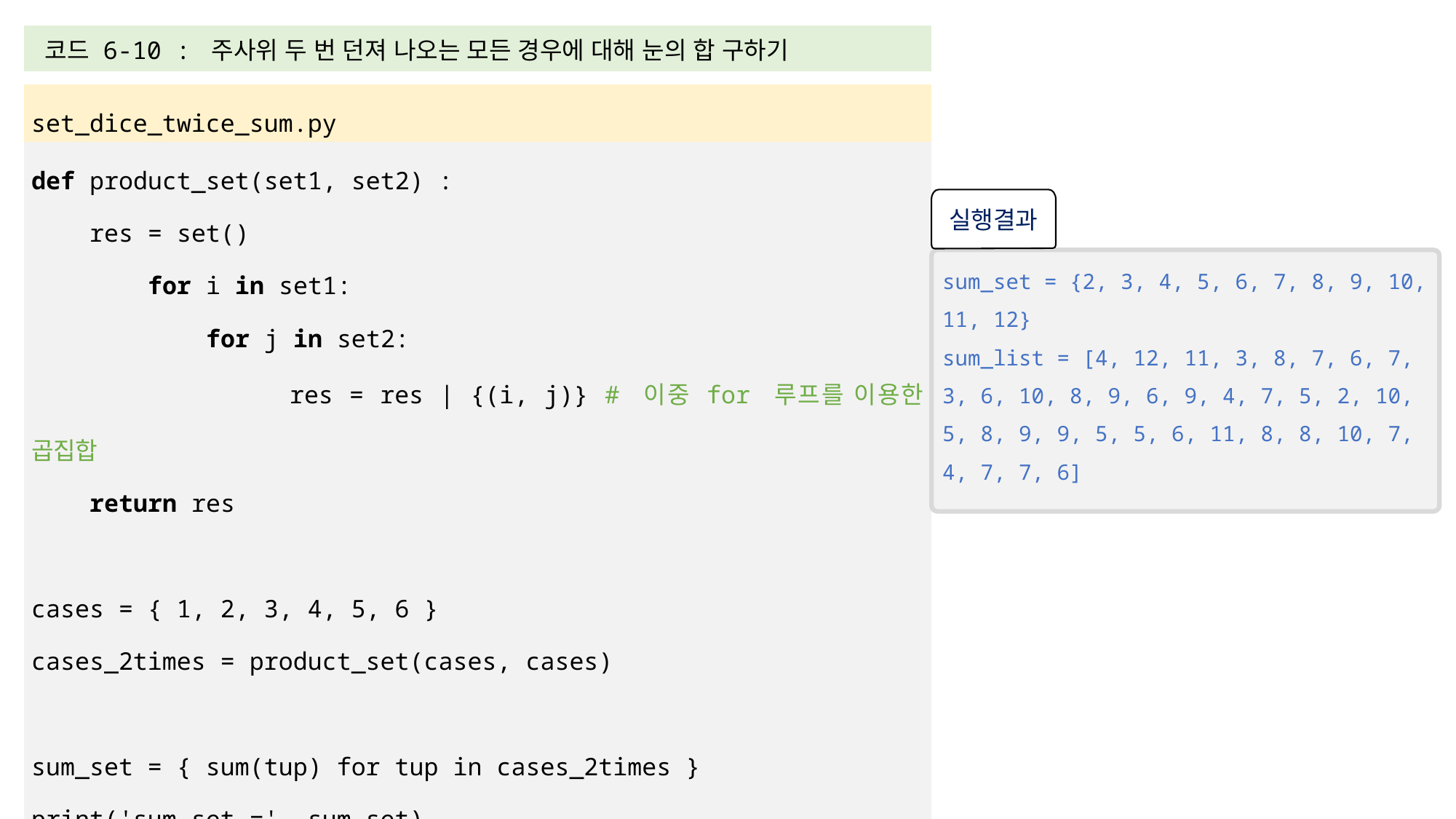

| 코드 6-10 : 주사위 두 번 던져 나오는 모든 경우에 대해 눈의 합 구하기 |
| --- |
|  |
| set\_dice\_twice\_sum.py |
| def product\_set(set1, set2) : res = set() for i in set1: for j in set2: res = res | {(i, j)} # 이중 for 루프를 이용한 곱집합 return res cases = { 1, 2, 3, 4, 5, 6 } cases\_2times = product\_set(cases, cases) sum\_set = { sum(tup) for tup in cases\_2times } print('sum\_set =', sum\_set) sum\_list = [ sum(tup) for tup in cases\_2times ] print('sum\_list =', sum\_list) |
실행결과

sum_set = {2, 3, 4, 5, 6, 7, 8, 9, 10, 11, 12}
sum_list = [4, 12, 11, 3, 8, 7, 6, 7, 3, 6, 10, 8, 9, 6, 9, 4, 7, 5, 2, 10, 5, 8, 9, 9, 5, 5, 6, 11, 8, 8, 10, 7, 4, 7, 7, 6]